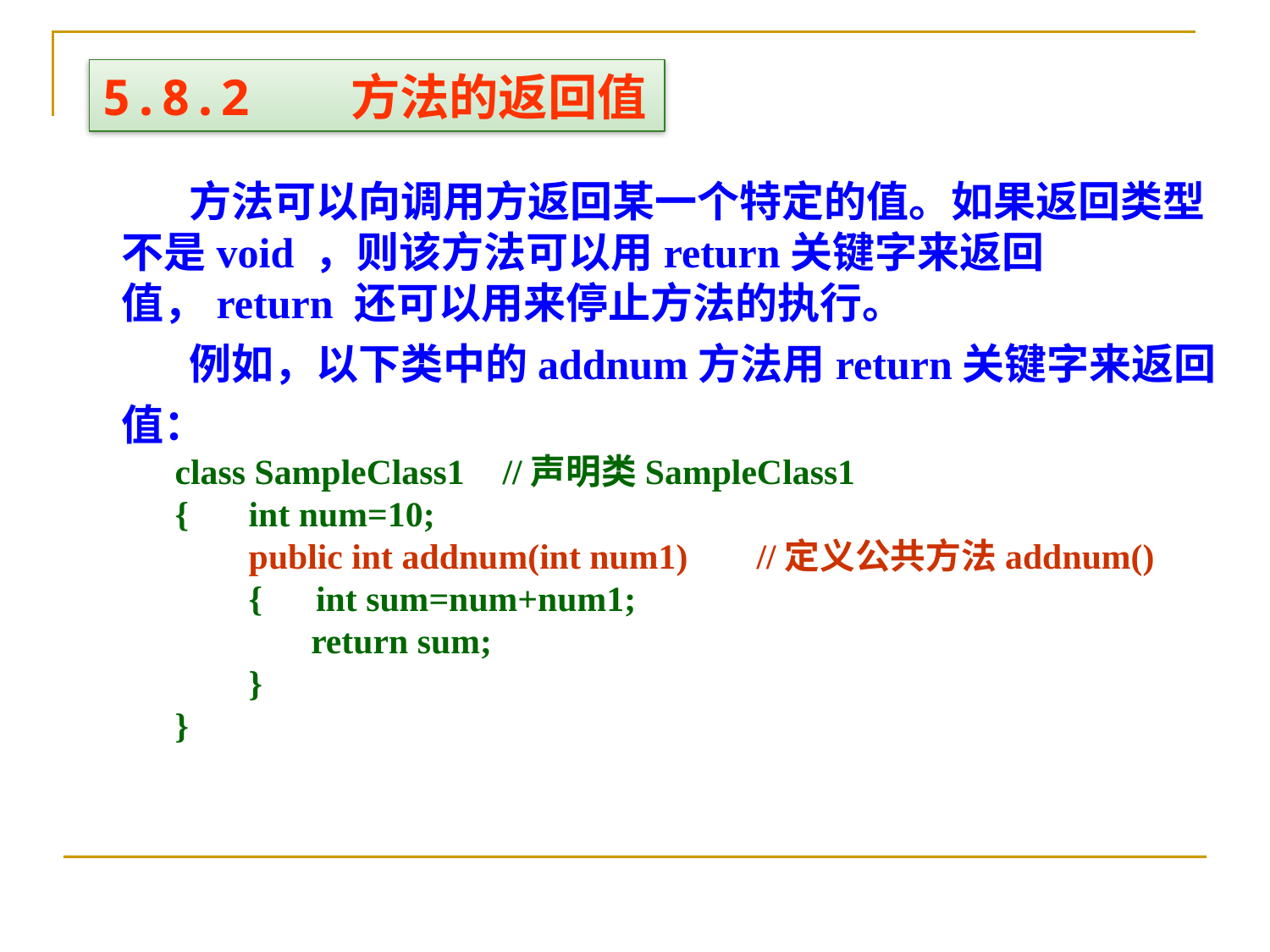

5.8.2   方法的返回值
      方法可以向调用方返回某一个特定的值。如果返回类型不是void ，则该方法可以用return关键字来返回值，return 还可以用来停止方法的执行。
      例如，以下类中的addnum方法用return关键字来返回值：
      class SampleClass1	//声明类SampleClass1
      {	int num=10;
	public int addnum(int num1)	//定义公共方法addnum()
	{      int sum=num+num1;
	       return sum;
	}
      }